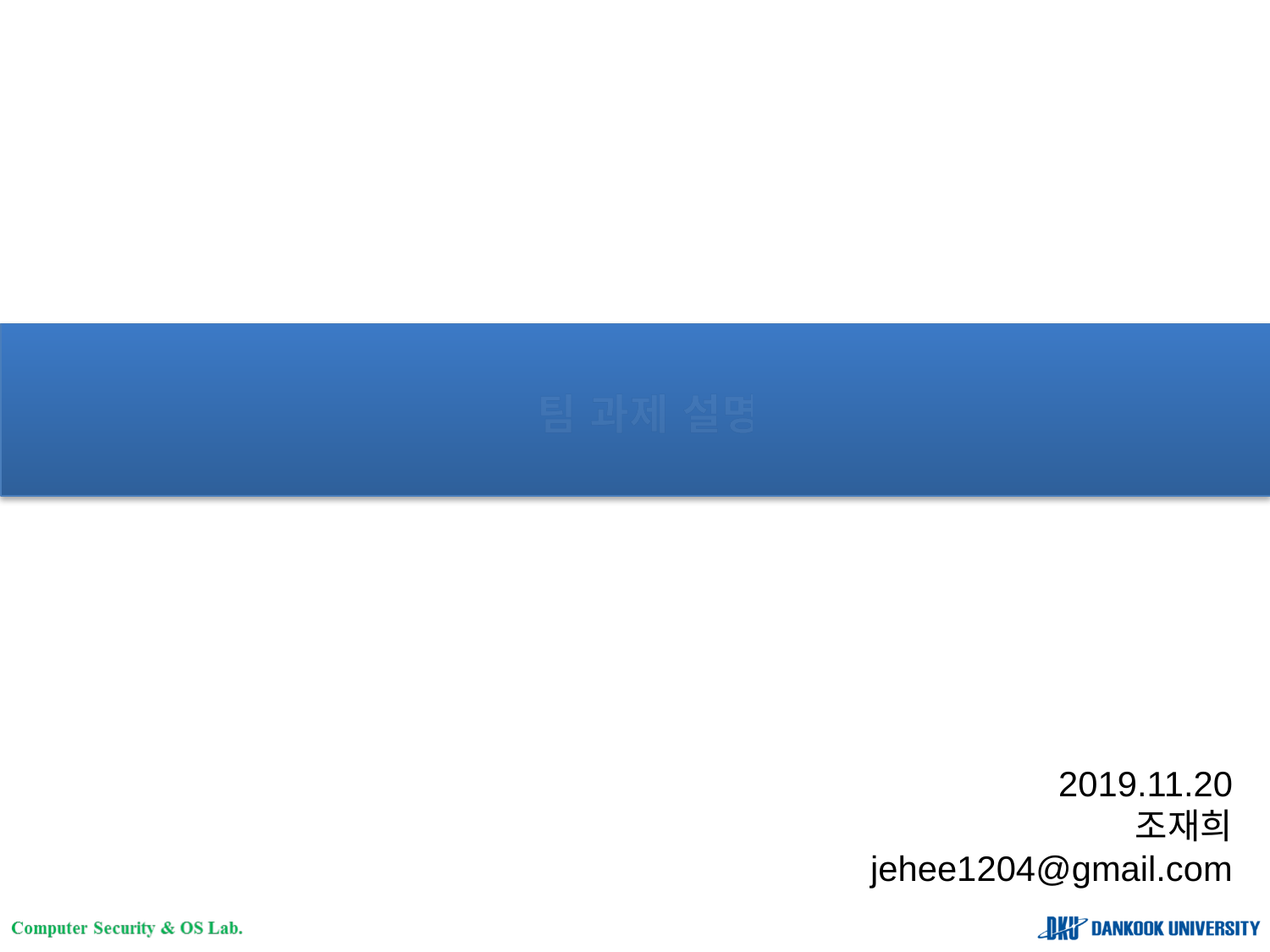

# 팀 과제 설명

2019.11.20
조재희
jehee1204@gmail.com